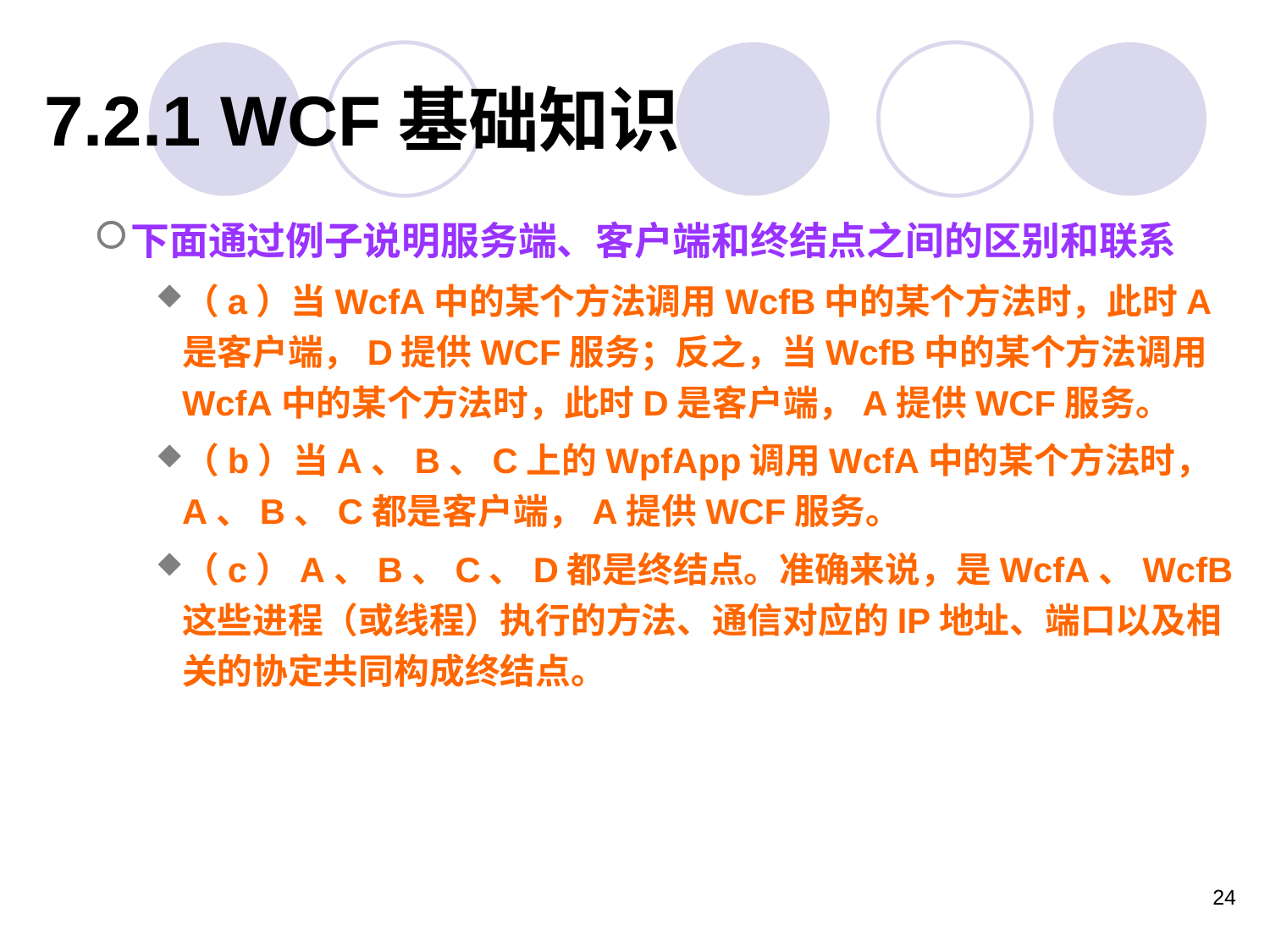

# 7.2.1 WCF基础知识
下面通过例子说明服务端、客户端和终结点之间的区别和联系
（a）当WcfA中的某个方法调用WcfB中的某个方法时，此时A是客户端，D提供WCF服务；反之，当WcfB中的某个方法调用WcfA中的某个方法时，此时D是客户端，A提供WCF服务。
（b）当A、B、C上的WpfApp调用WcfA中的某个方法时，A、B、C都是客户端，A提供WCF服务。
（c）A、B、C、D都是终结点。准确来说，是WcfA、WcfB这些进程（或线程）执行的方法、通信对应的IP地址、端口以及相关的协定共同构成终结点。

24